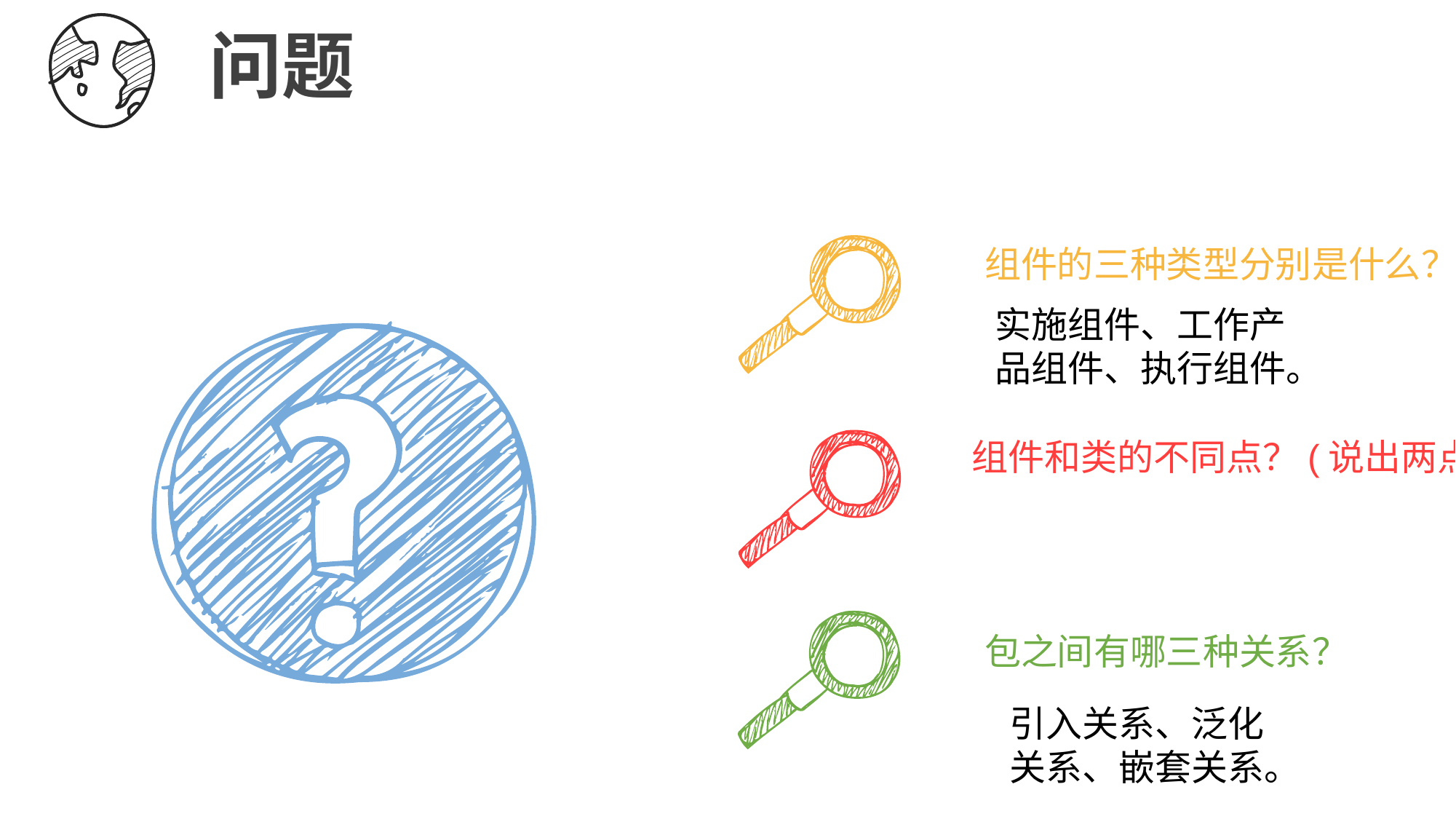

问题

组件的三种类型分别是什么？

实施组件、工作产品组件、执行组件。

组件和类的不同点？(说出两点)

包之间有哪三种关系？
引入关系、泛化关系、嵌套关系。